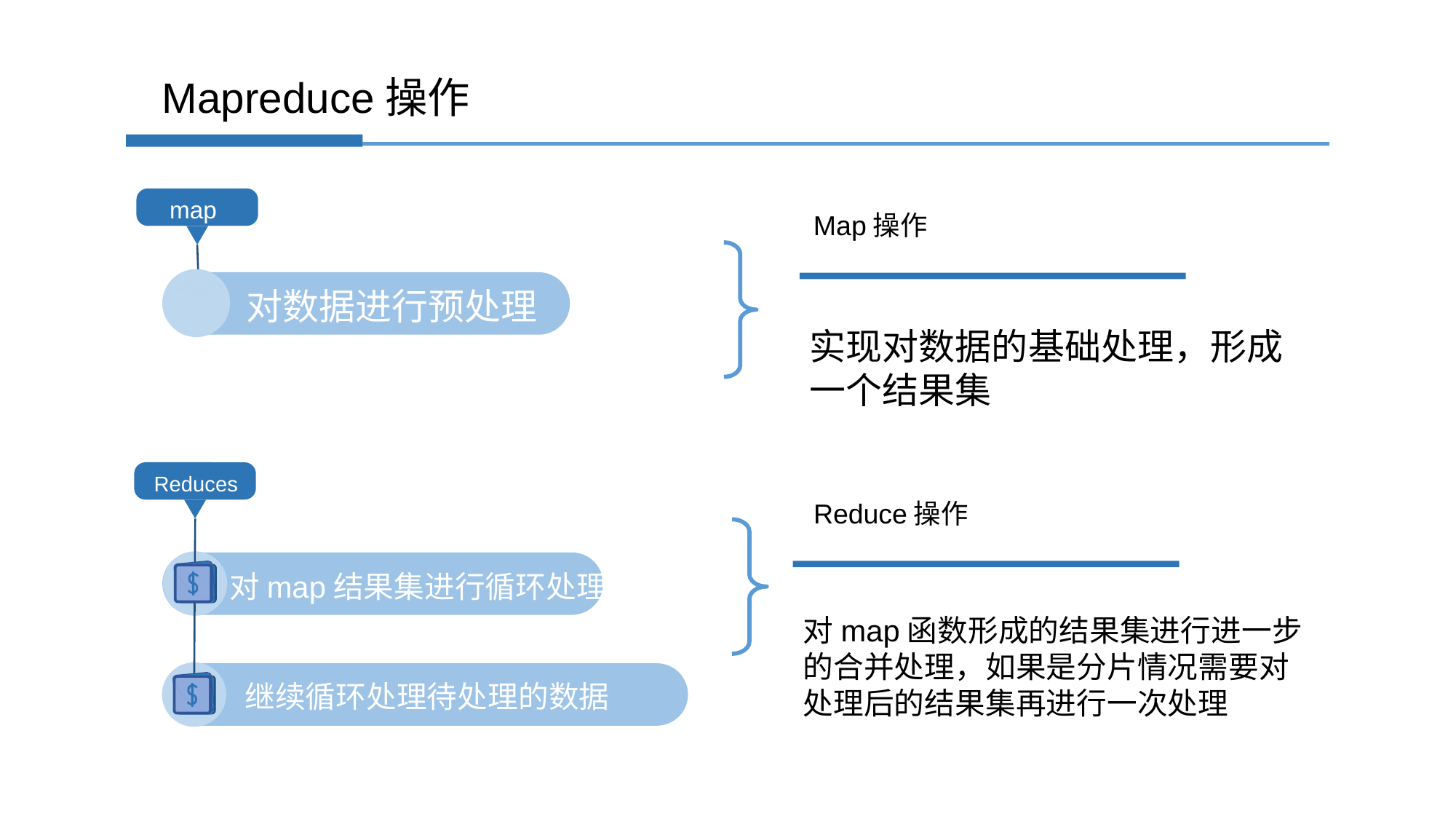

Mapreduce操作

map
Map操作

对数据进行预处理
实现对数据的基础处理，形成一个结果集

Reduces
Reduce操作

对map结果集进行循环处理
对map函数形成的结果集进行进一步的合并处理，如果是分片情况需要对处理后的结果集再进行一次处理

继续循环处理待处理的数据